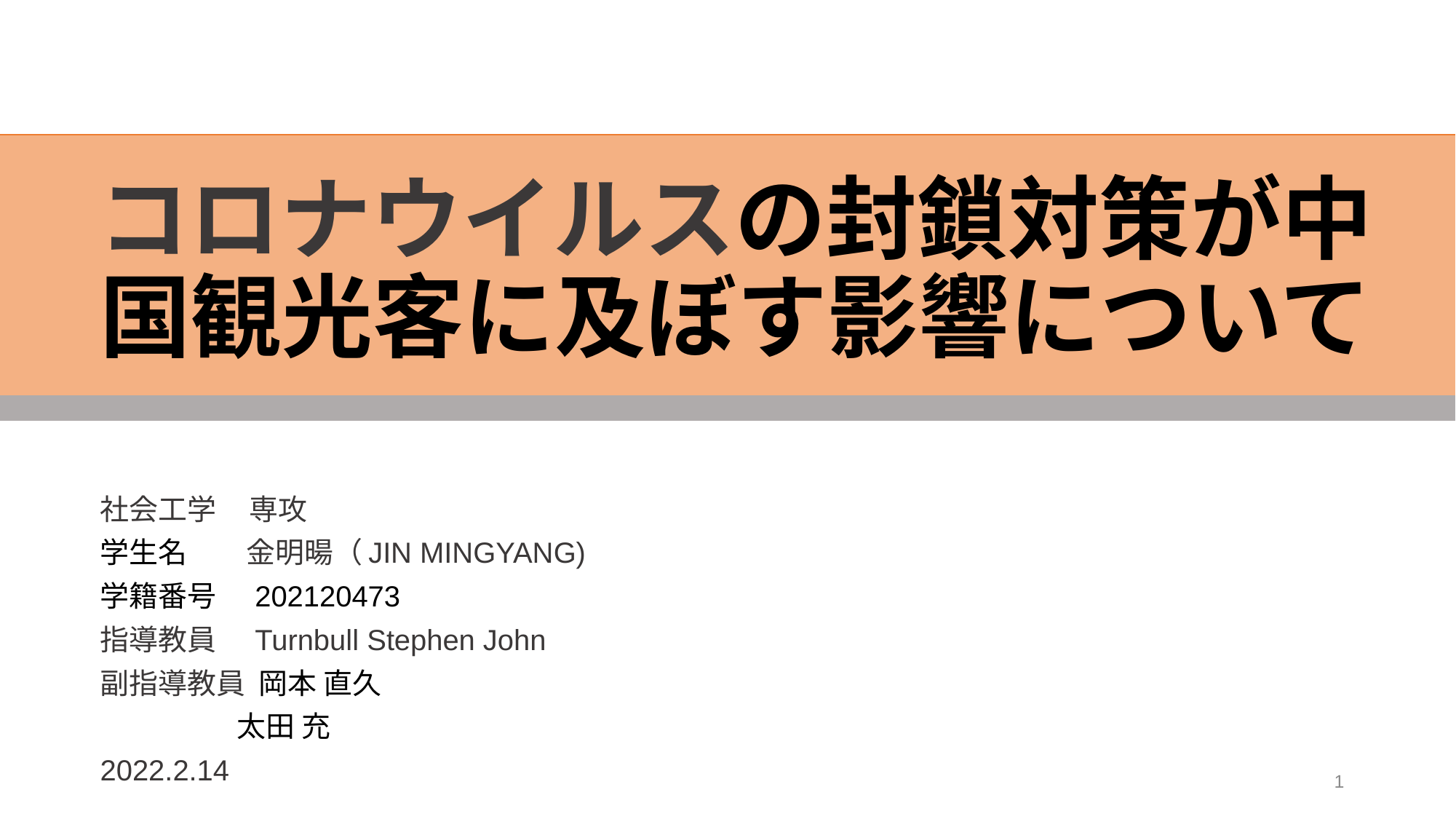

# コロナウイルスの封鎖対策が中国観光客に及ぼす影響について

社会工学     専攻
学生名         金明暘（JIN MINGYANG)
学籍番号     202120473
指導教員     Turnbull Stephen John
副指導教員  岡本 直久
                    太田 充
2022.2.14

1